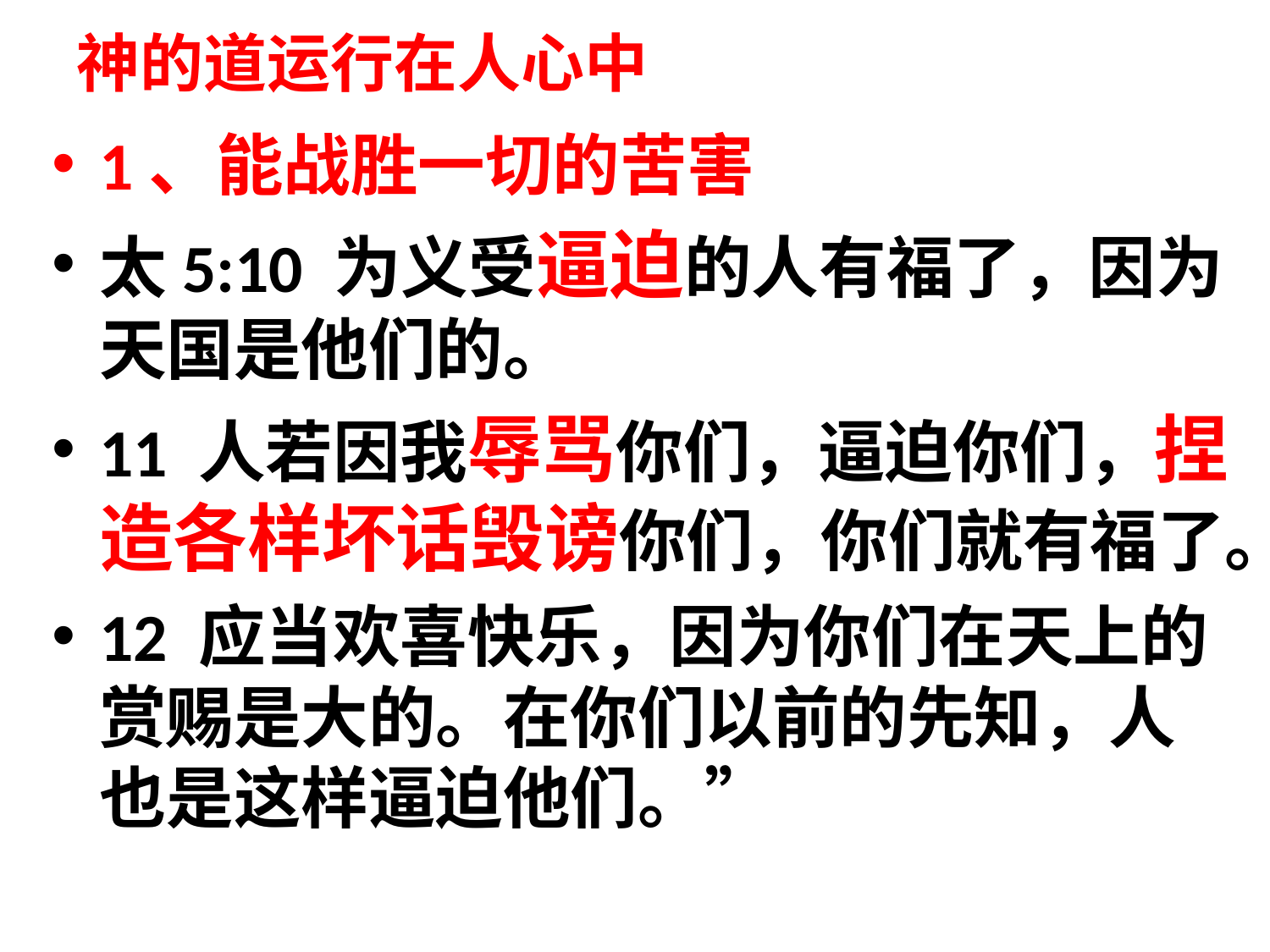

# 神的道运行在人心中
1、能战胜一切的苦害
太5:10 为义受逼迫的人有福了，因为天国是他们的。
11 人若因我辱骂你们，逼迫你们，捏造各样坏话毁谤你们，你们就有福了。
12 应当欢喜快乐，因为你们在天上的赏赐是大的。在你们以前的先知，人也是这样逼迫他们。”